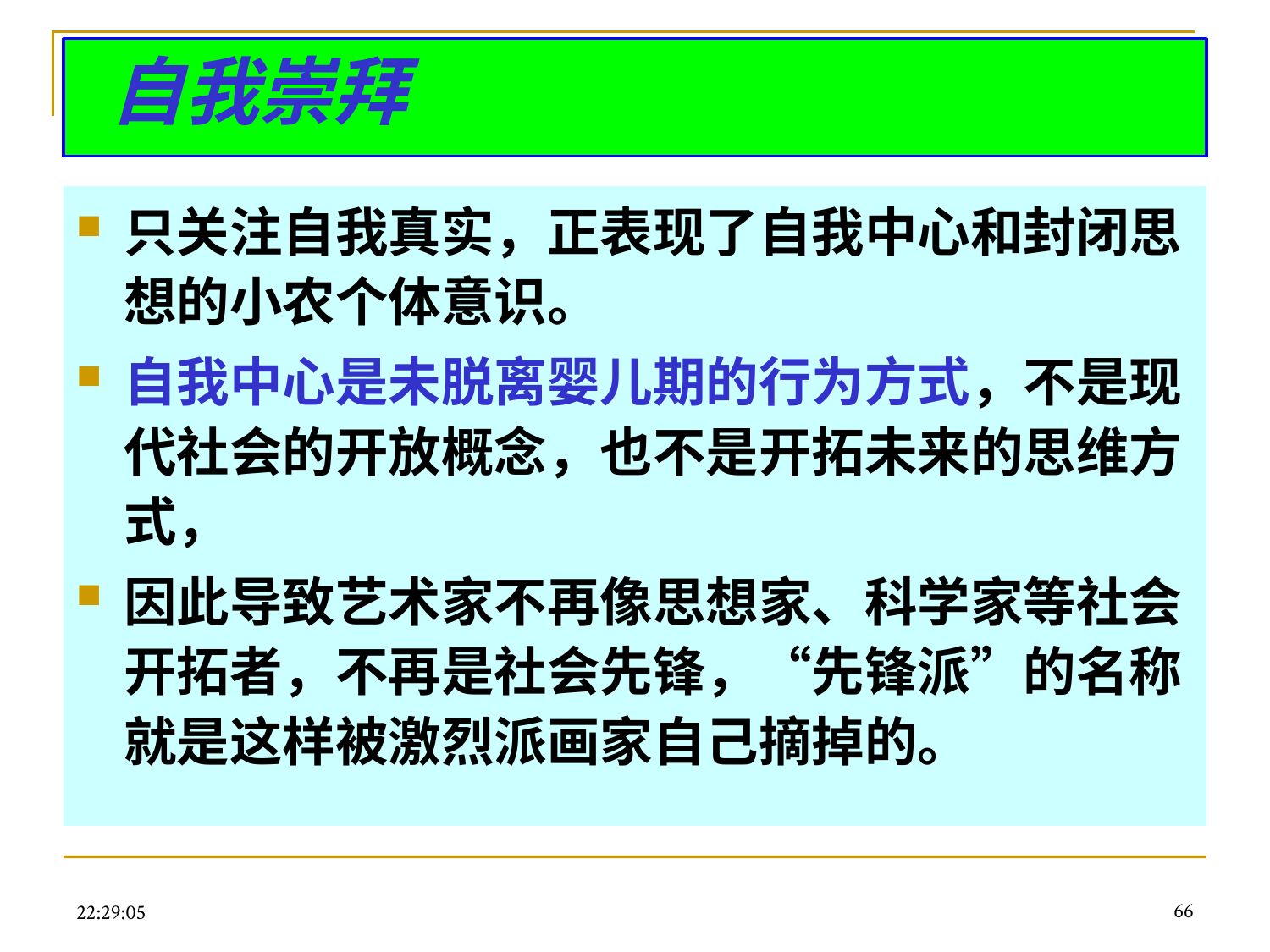

# 自我崇拜
只关注自我真实，正表现了自我中心和封闭思想的小农个体意识。
自我中心是未脱离婴儿期的行为方式，不是现代社会的开放概念，也不是开拓未来的思维方式，
因此导致艺术家不再像思想家、科学家等社会开拓者，不再是社会先锋，“先锋派”的名称就是这样被激烈派画家自己摘掉的。
22:29:05
66